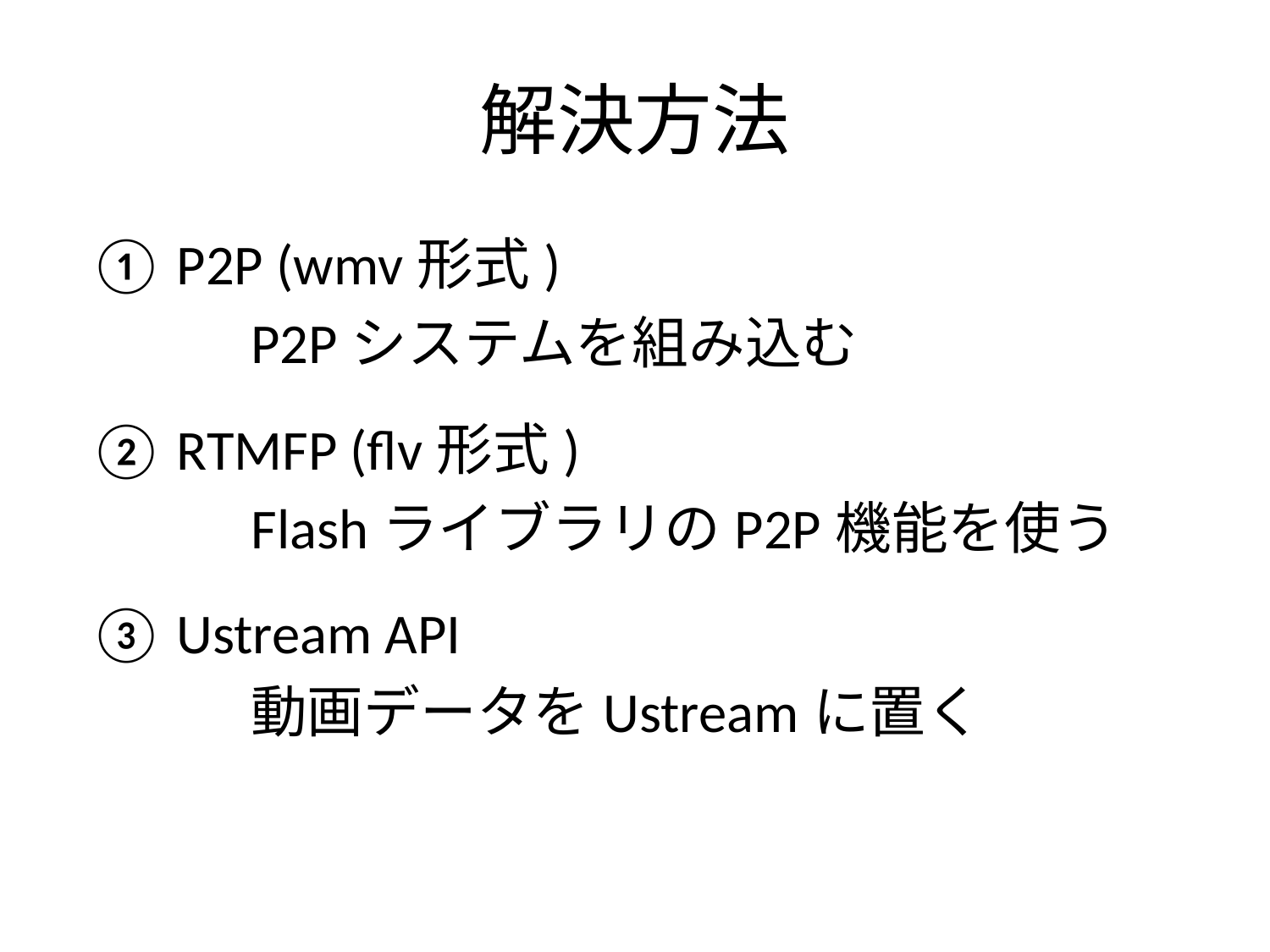

# 解決方法
 ① P2P (wmv形式)
		P2Pシステムを組み込む

 ② RTMFP (flv形式)
		FlashライブラリのP2P機能を使う

 ③ Ustream API
		動画データをUstreamに置く